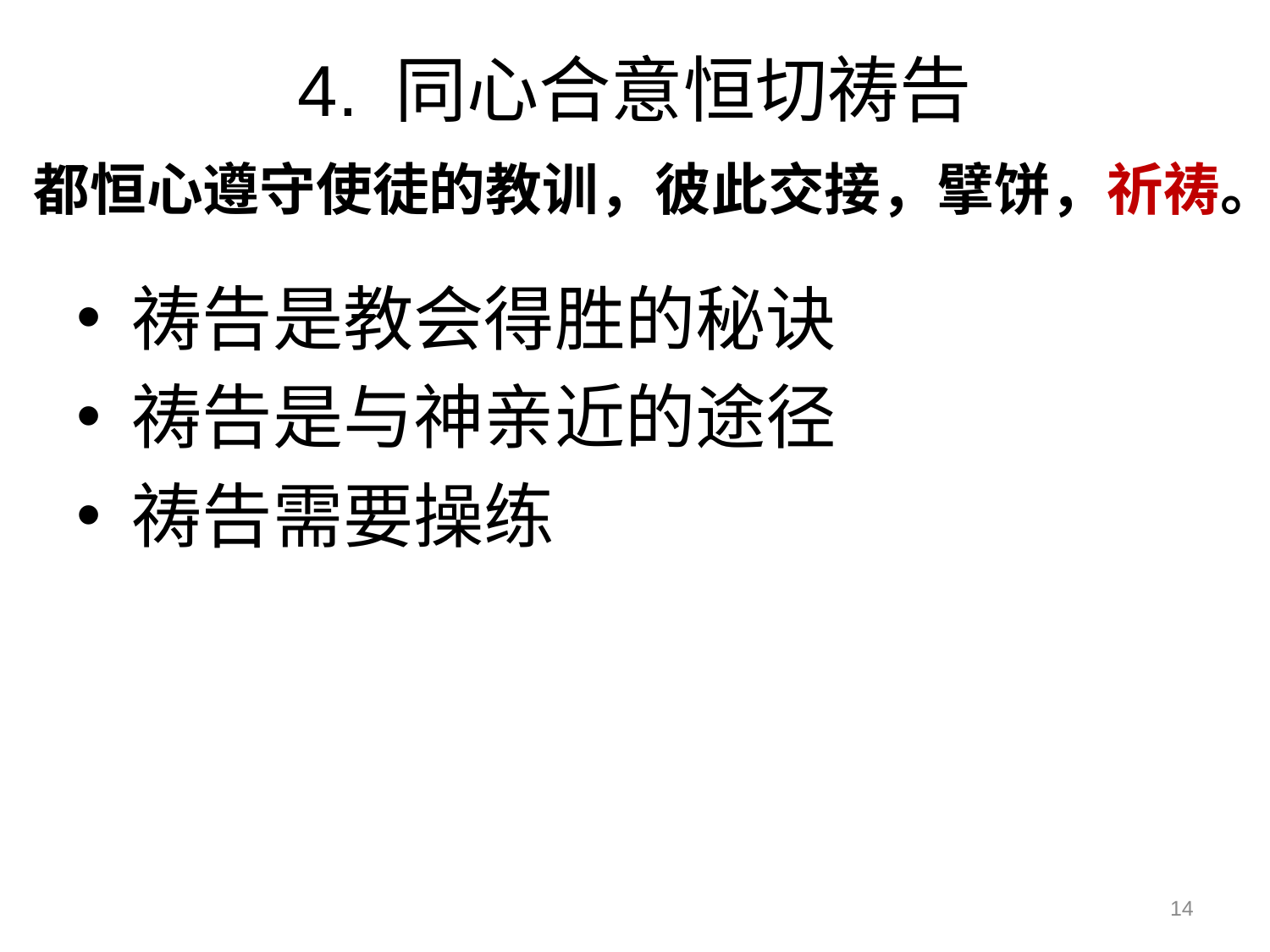

# 4. 同心合意恒切祷告
都恒心遵守使徒的教训，彼此交接，擘饼，祈祷。

祷告是教会得胜的秘诀
祷告是与神亲近的途径
祷告需要操练
14